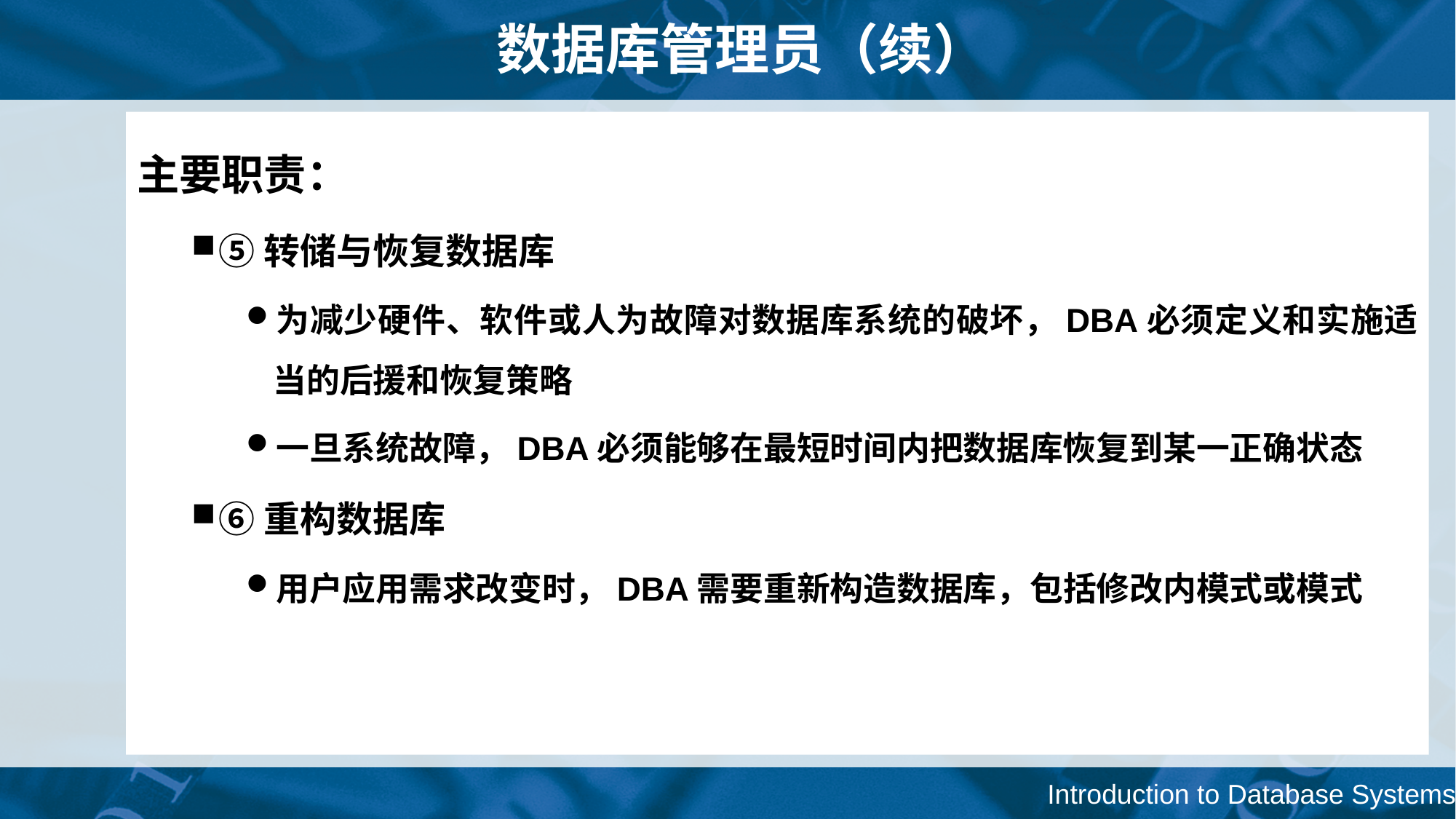

# 数据库管理员（续）
主要职责：
⑤转储与恢复数据库
为减少硬件、软件或人为故障对数据库系统的破坏，DBA必须定义和实施适当的后援和恢复策略
一旦系统故障，DBA必须能够在最短时间内把数据库恢复到某一正确状态
⑥重构数据库
用户应用需求改变时，DBA需要重新构造数据库，包括修改内模式或模式